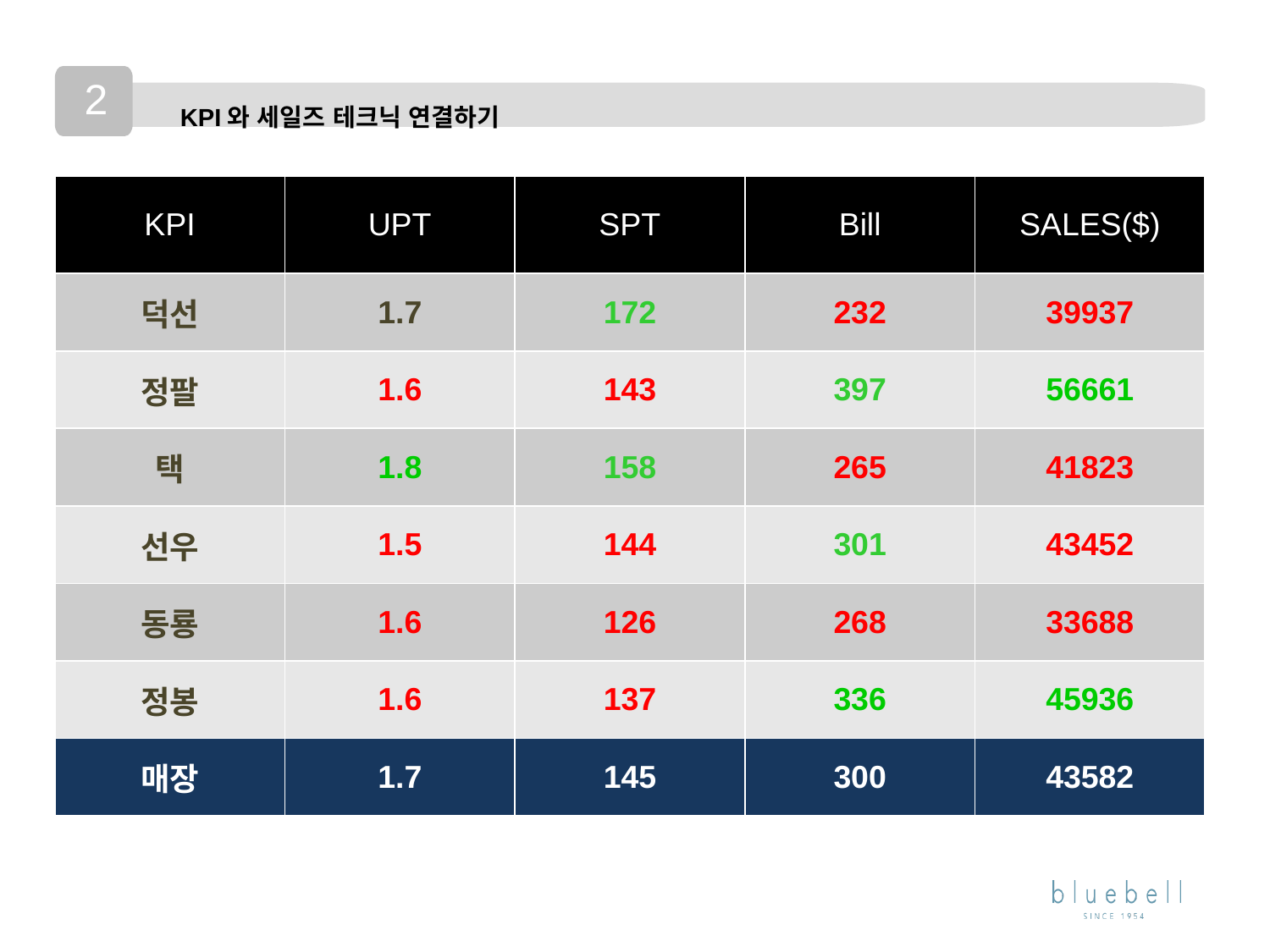

2
      KPI와 세일즈 테크닉 연결하기
| KPI | UPT | SPT | Bill | SALES($) |
| --- | --- | --- | --- | --- |
| 덕선 | 1.7 | 172 | 232 | 39937 |
| 정팔 | 1.6 | 143 | 397 | 56661 |
| 택 | 1.8 | 158 | 265 | 41823 |
| 선우 | 1.5 | 144 | 301 | 43452 |
| 동룡 | 1.6 | 126 | 268 | 33688 |
| 정봉 | 1.6 | 137 | 336 | 45936 |
| 매장 | 1.7 | 145 | 300 | 43582 |